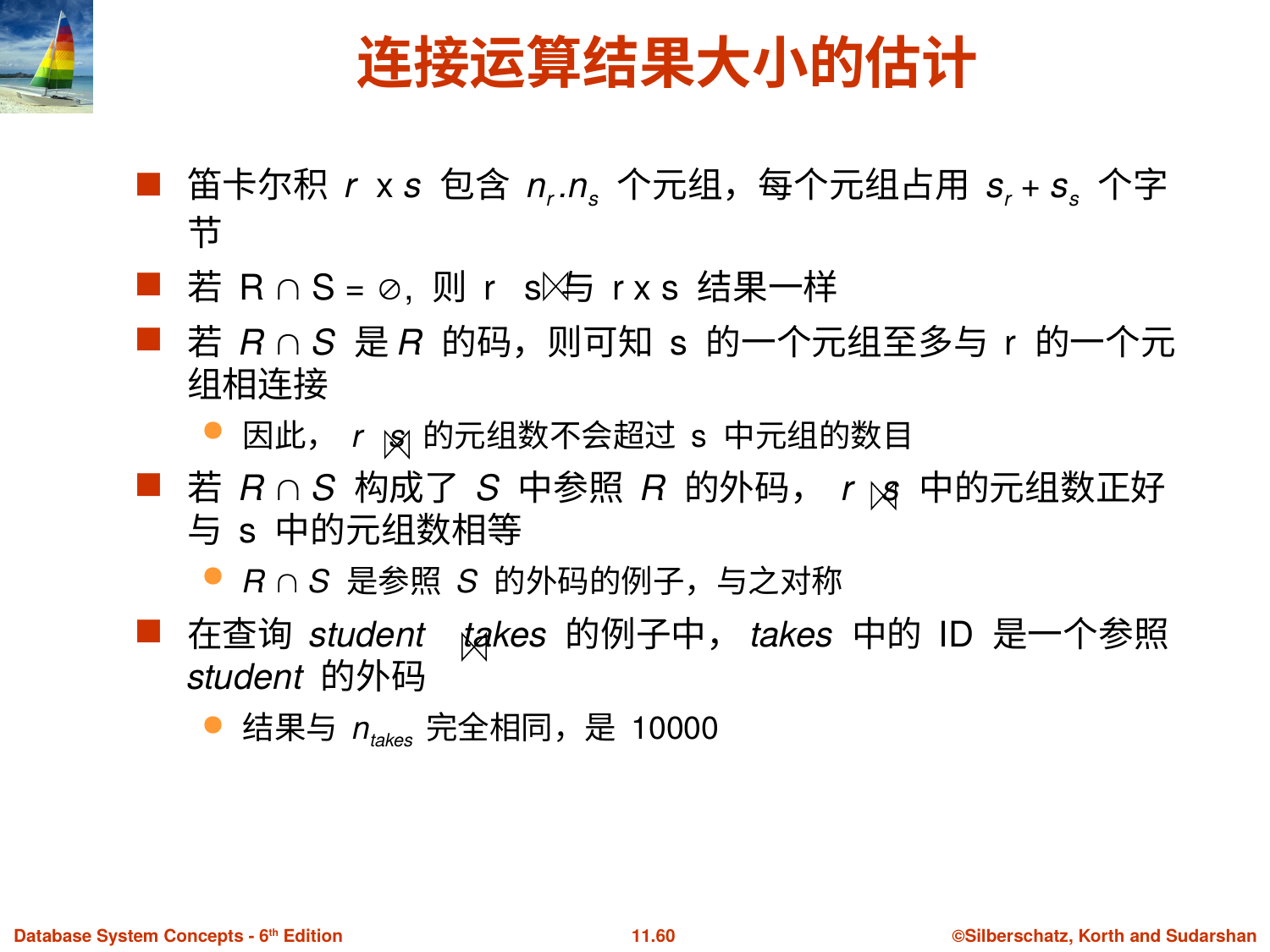

# 连接运算结果大小的估计
笛卡尔积 r  x s 包含 nr .ns 个元组，每个元组占用 sr + ss 个字节
若 R ∩ S = ∅, 则 r   s 与 r x s 结果一样
若 R ∩ S 是R 的码，则可知 s 的一个元组至多与 r 的一个元组相连接
因此， r   s 的元组数不会超过 s 中元组的数目
若 R ∩ S 构成了 S 中参照 R 的外码， r   s 中的元组数正好与 s 中的元组数相等
R ∩ S 是参照 S 的外码的例子，与之对称
在查询 student    takes 的例子中，takes 中的 ID 是一个参照 student 的外码
结果与 ntakes 完全相同，是 10000